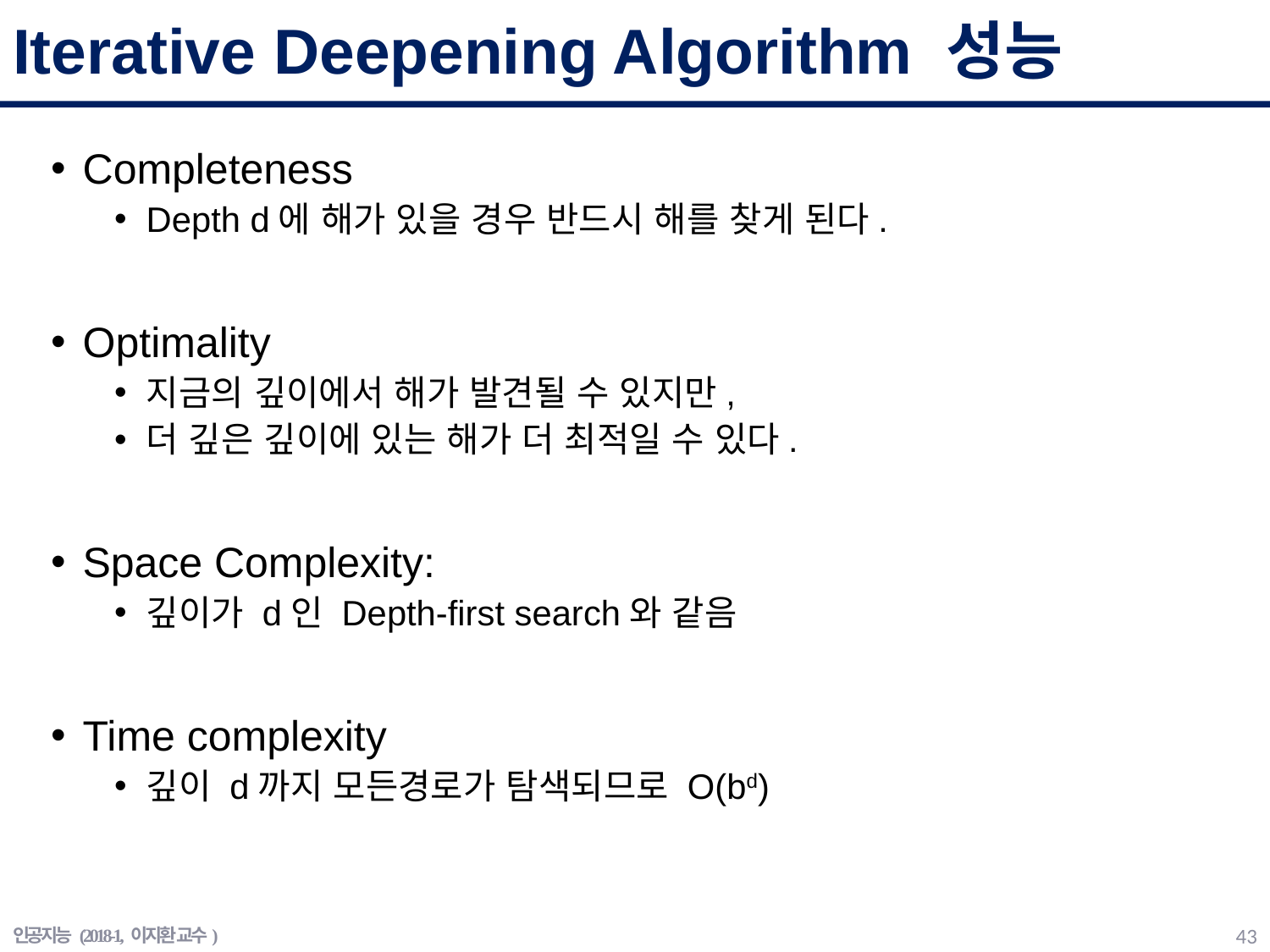

# Iterative Deepening Algorithm 성능
Completeness
Depth d에 해가 있을 경우 반드시 해를 찾게 된다.

Optimality
지금의 깊이에서 해가 발견될 수 있지만,
더 깊은 깊이에 있는 해가 더 최적일 수 있다.

Space Complexity:
깊이가 d인 Depth-first search와 같음

Time complexity
깊이 d까지 모든경로가 탐색되므로 O(bd)
인공지능 (2018-1, 이지환 교수)
43